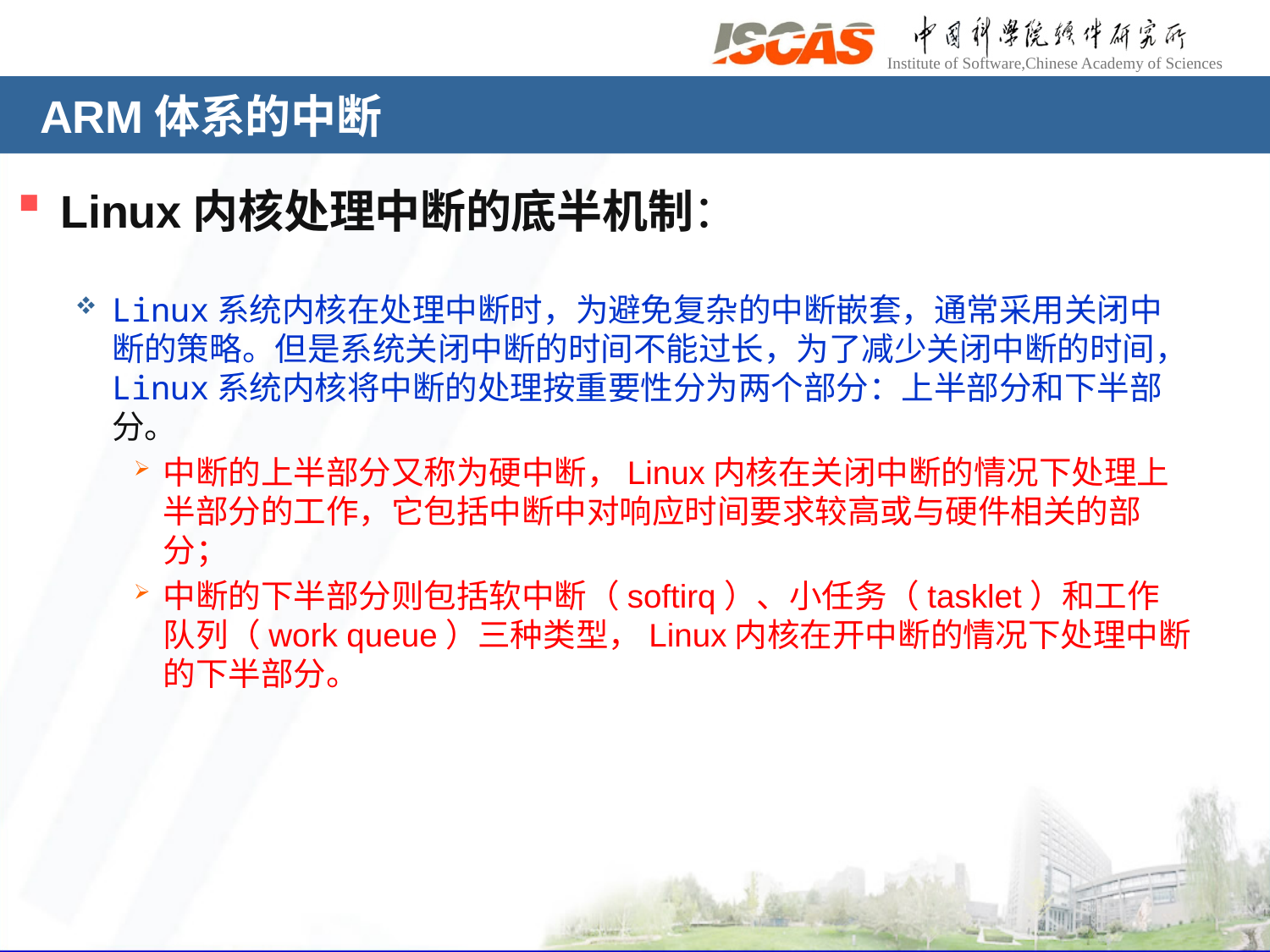

# ARM体系的中断
Linux内核处理中断的底半机制：

Linux系统内核在处理中断时，为避免复杂的中断嵌套，通常采用关闭中断的策略。但是系统关闭中断的时间不能过长，为了减少关闭中断的时间，Linux系统内核将中断的处理按重要性分为两个部分：上半部分和下半部分。
中断的上半部分又称为硬中断，Linux内核在关闭中断的情况下处理上半部分的工作，它包括中断中对响应时间要求较高或与硬件相关的部分；
中断的下半部分则包括软中断（softirq）、小任务（tasklet）和工作队列（work queue）三种类型，Linux内核在开中断的情况下处理中断的下半部分。